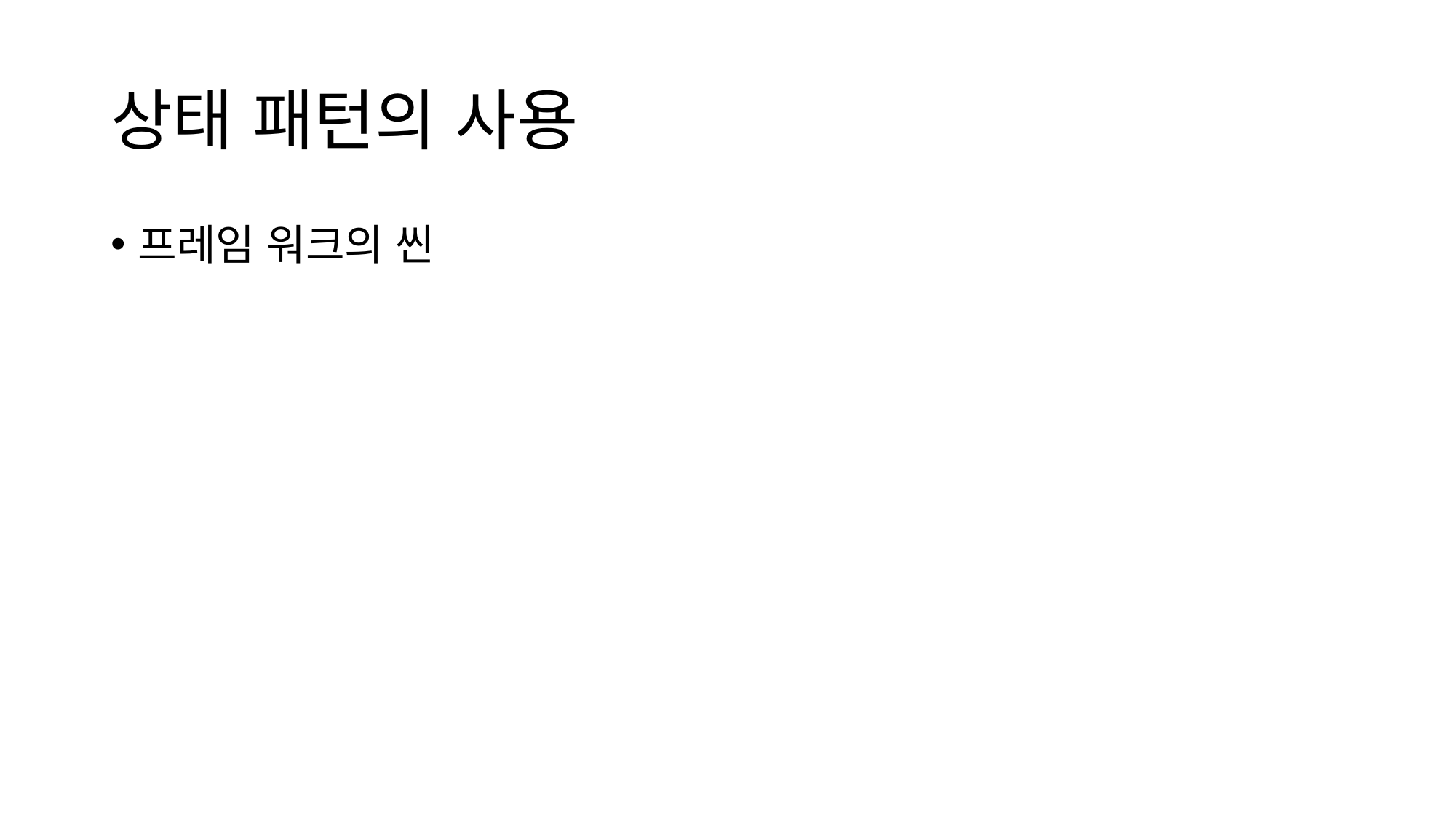

# 상태 패턴의 사용
프레임 워크의 씬